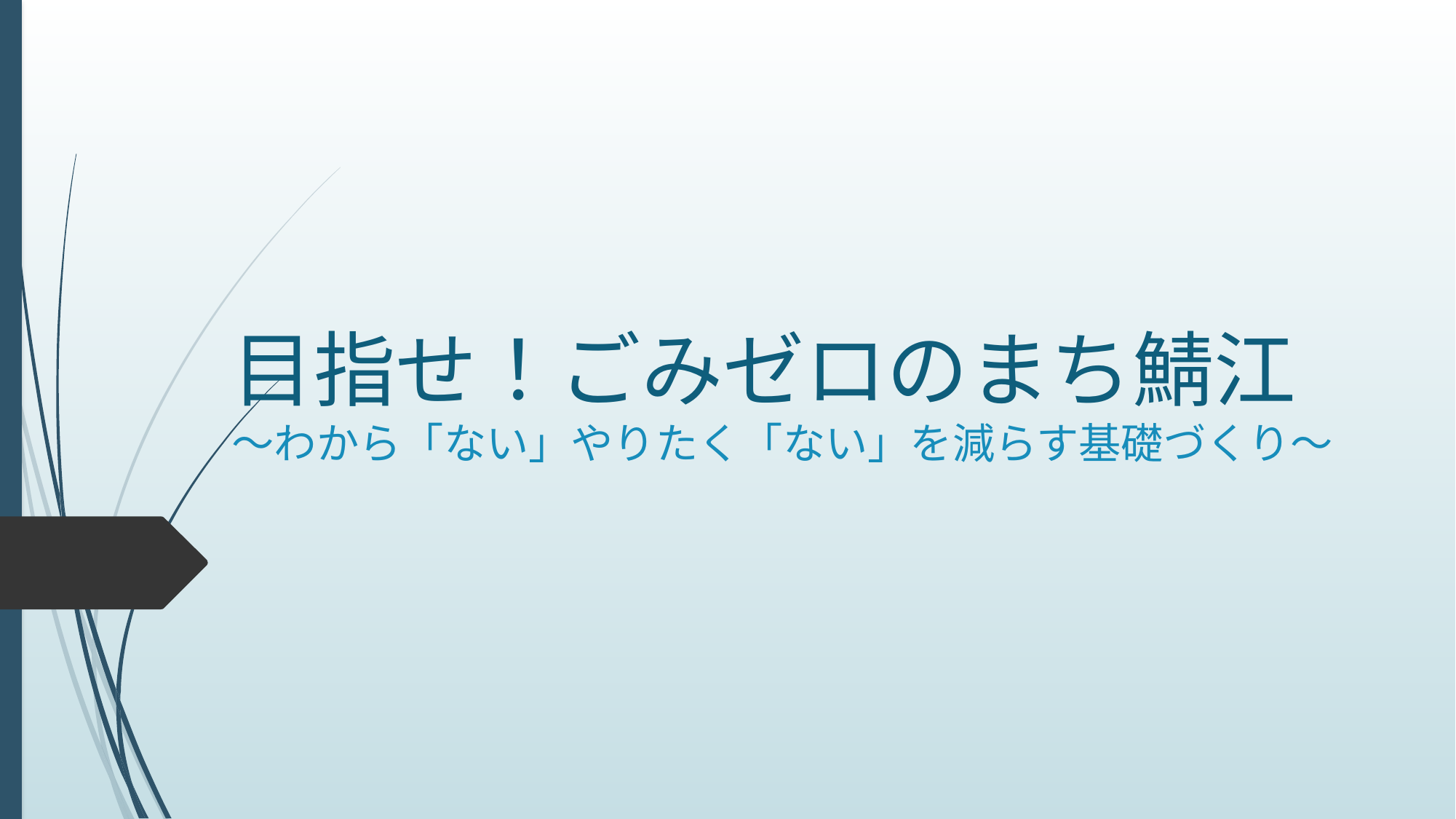

# 目指せ！ごみゼロのまち鯖江 ～わから「ない」やりたく「ない」を減らす基礎づくり～